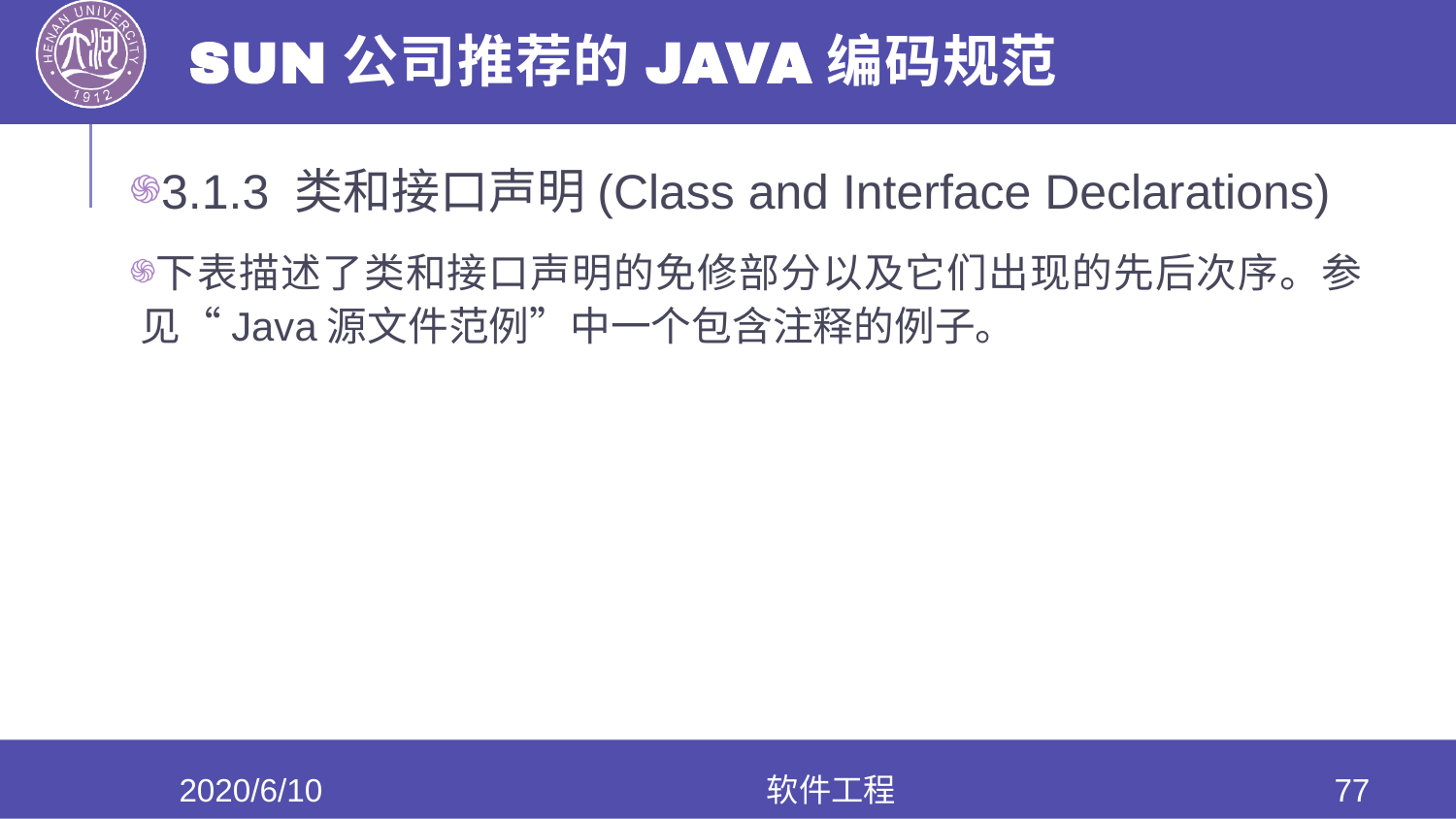

# Sun公司推荐的Java编码规范
3.1.3 类和接口声明(Class and Interface Declarations)
下表描述了类和接口声明的免修部分以及它们出现的先后次序。参见“Java源文件范例”中一个包含注释的例子。
2020/6/10
软件工程
77